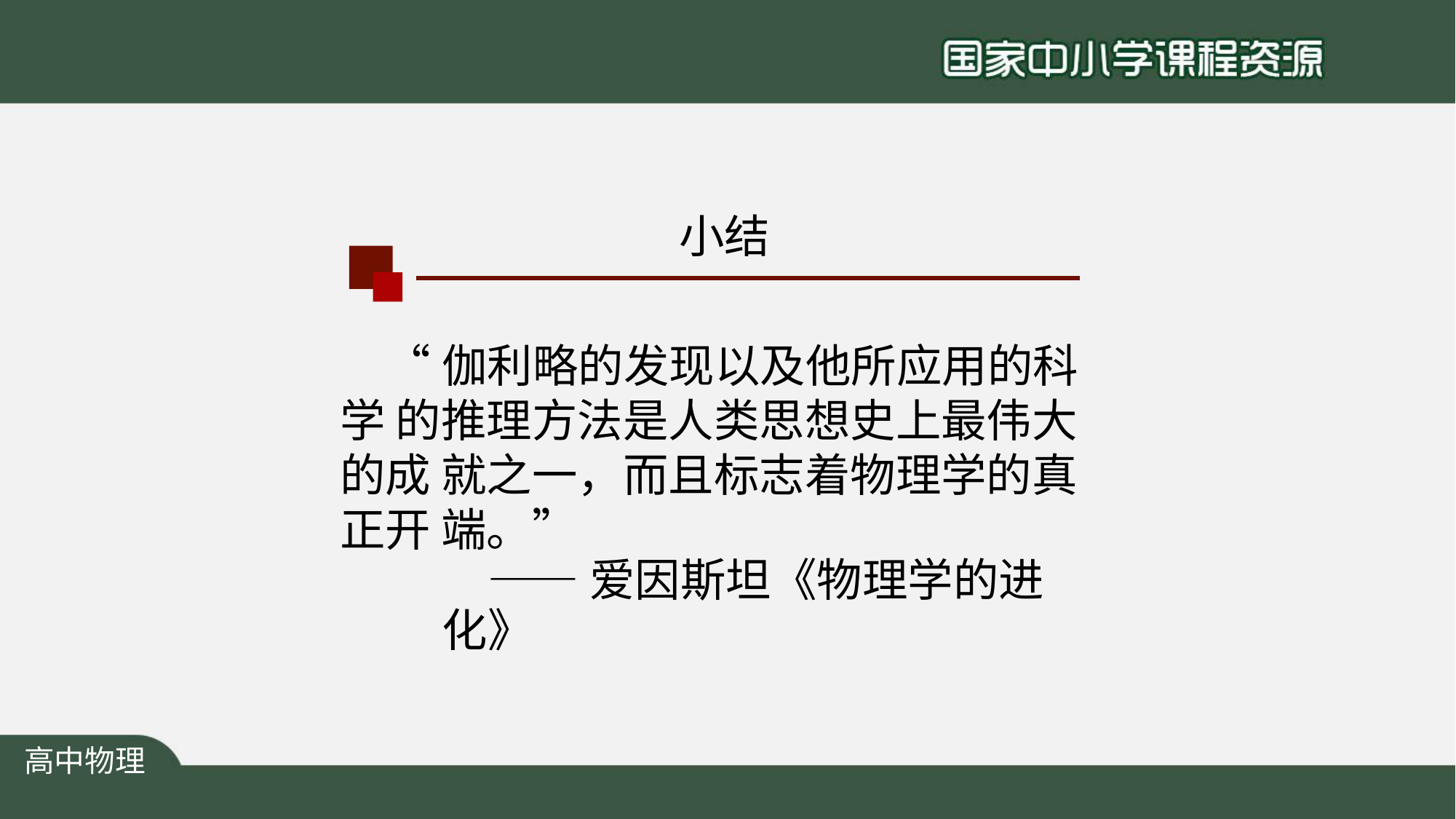

小结

“伽利略的发现以及他所应用的科学 的推理方法是人类思想史上最伟大的成 就之一，而且标志着物理学的真正开 端。”
——爱因斯坦《物理学的进化》

高中物理